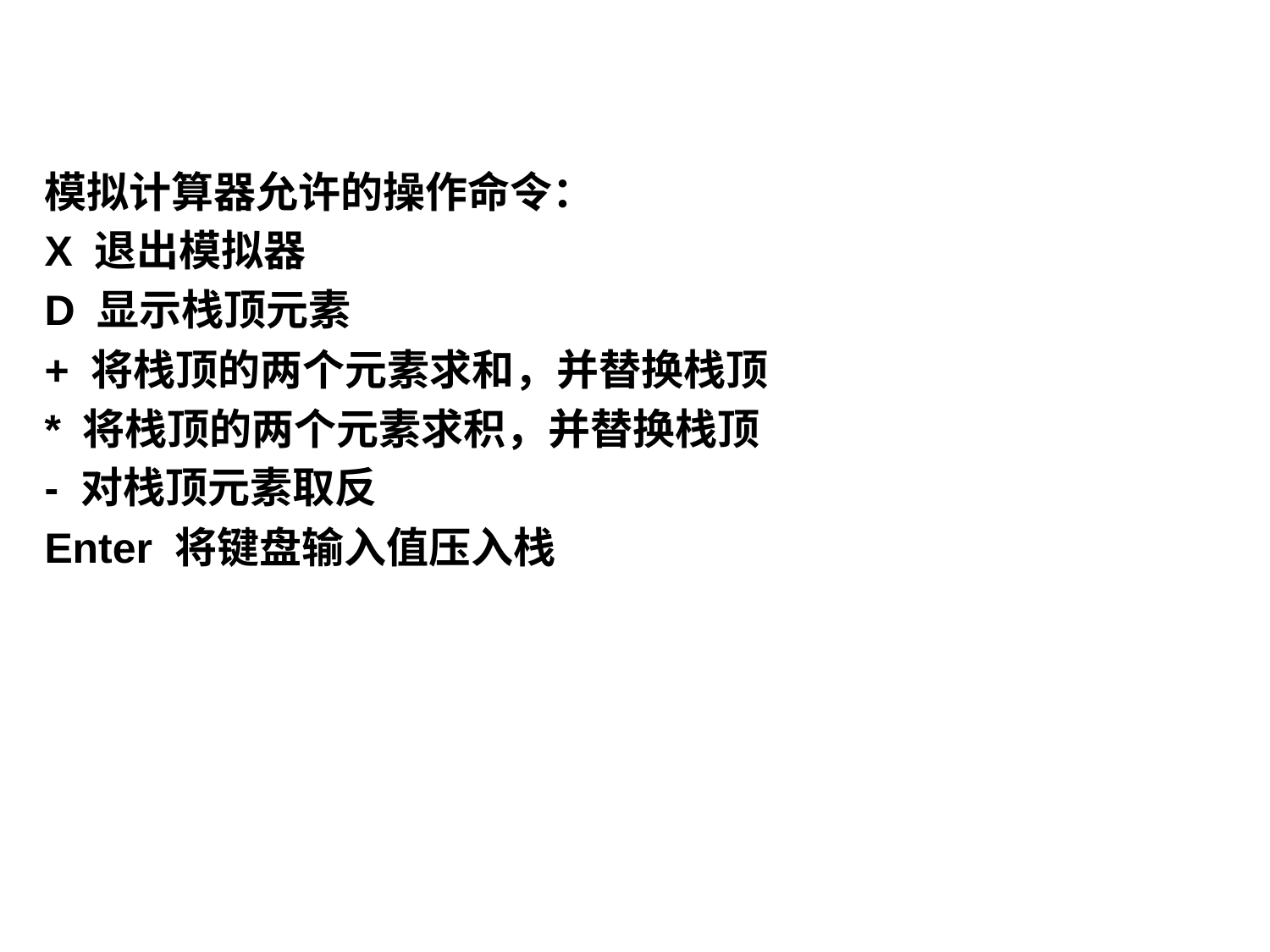

#
模拟计算器允许的操作命令：
X 退出模拟器
D 显示栈顶元素
+ 将栈顶的两个元素求和，并替换栈顶
* 将栈顶的两个元素求积，并替换栈顶
- 对栈顶元素取反
Enter 将键盘输入值压入栈